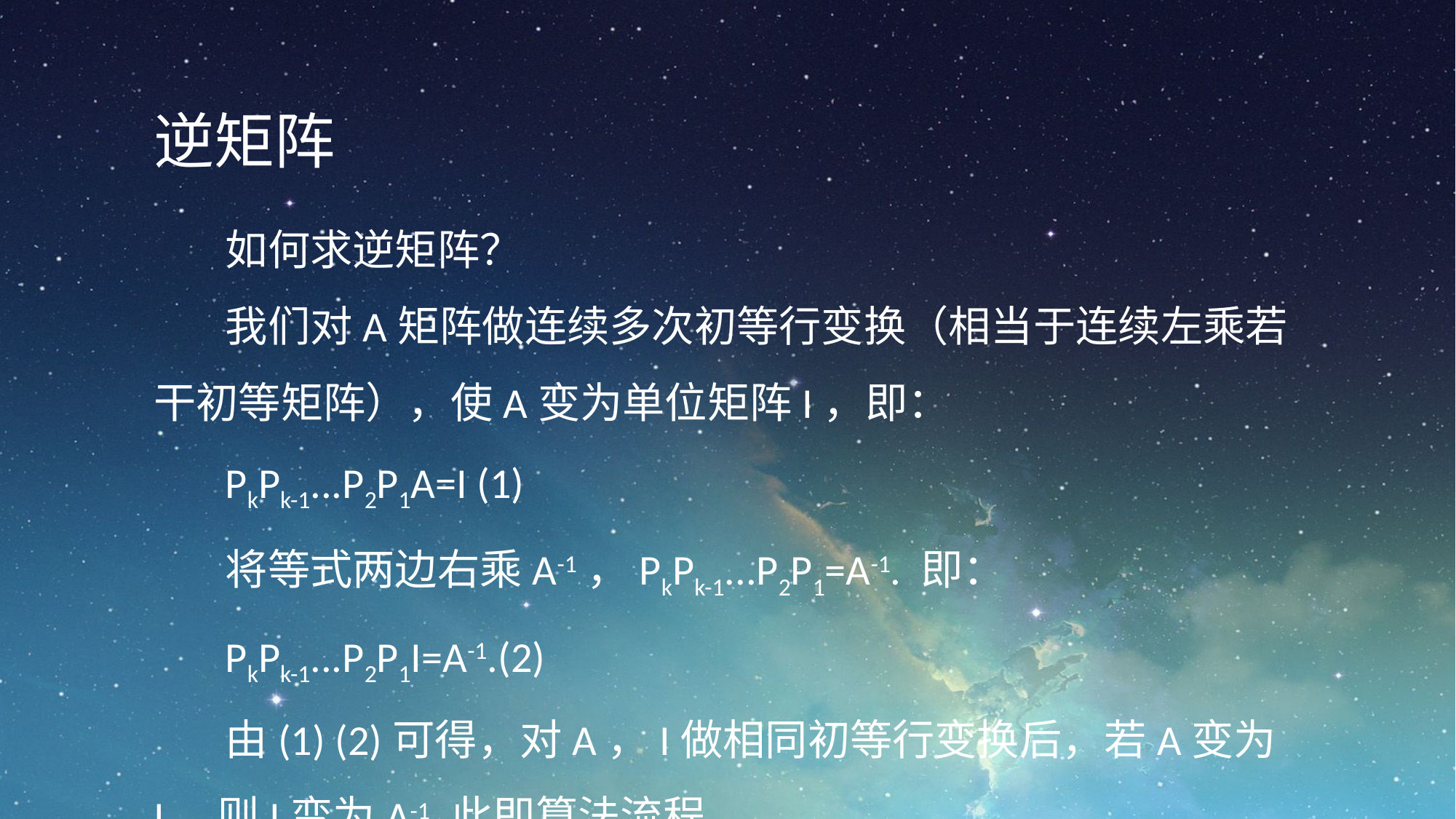

逆矩阵
如何求逆矩阵？
我们对A矩阵做连续多次初等行变换（相当于连续左乘若干初等矩阵），使A变为单位矩阵I，即：
PkPk-1...P2P1A=I (1)
将等式两边右乘A-1，PkPk-1...P2P1=A-1. 即：
PkPk-1...P2P1I=A-1.(2)
由(1) (2)可得，对A，I做相同初等行变换后，若A变为I，则I变为A-1.此即算法流程。